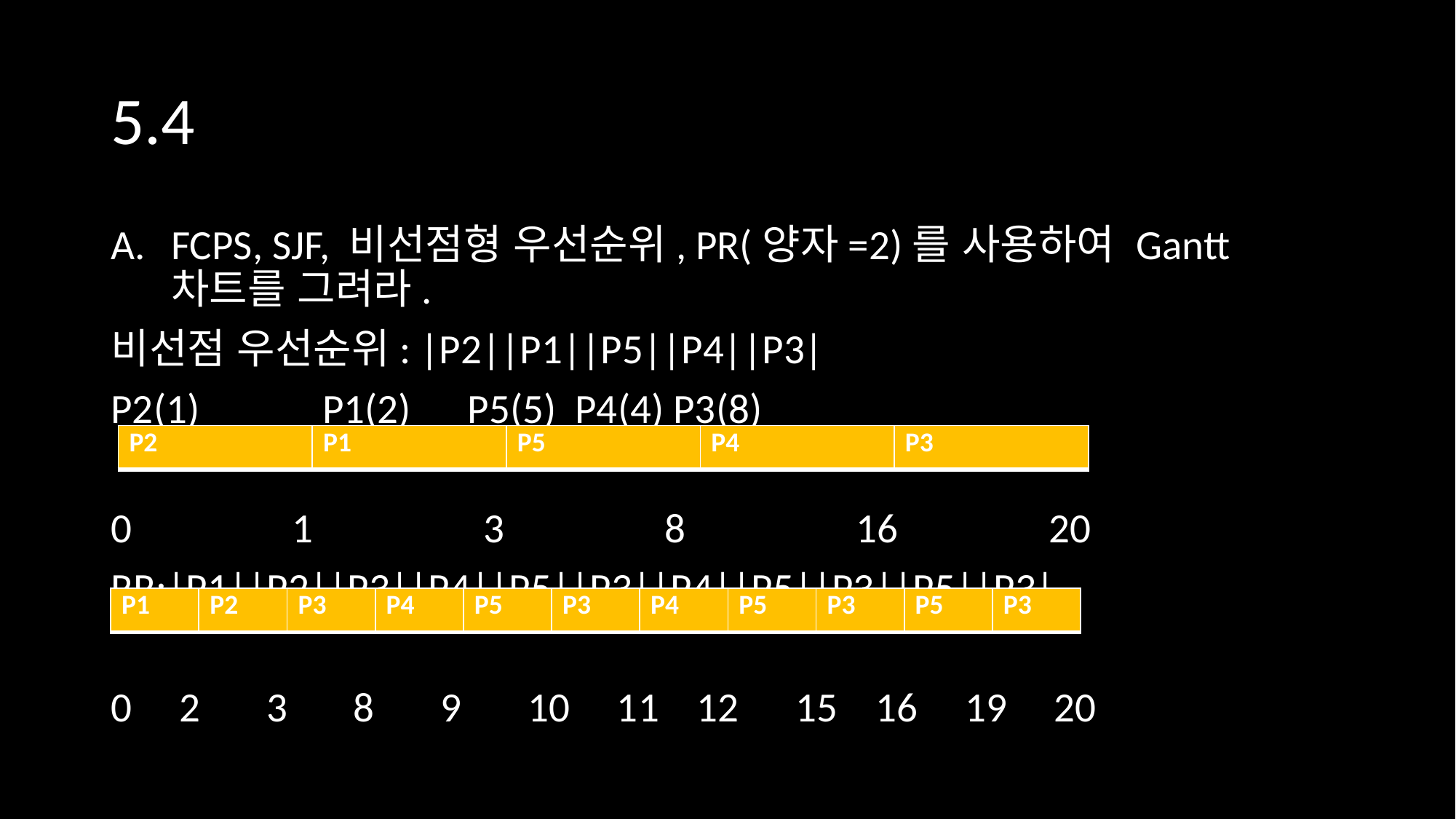

# 5.4
FCPS, SJF, 비선점형 우선순위, PR(양자=2)를 사용하여 Gantt 차트를 그려라.
비선점 우선순위: |P2||P1||P5||P4||P3|
P2(1)             P1(2)      P5(5)  P4(4) P3(8)

0                 1                  3                 8                  16                20
RR:|P1||P2||P3||P4||P5||P3||P4||P5||P3||P5||P3|

0     2       3       8       9       10     11    12      15    16     19     20
| P2 | P1 | P5 | P4 | P3 |
| --- | --- | --- | --- | --- |
| P1 | P2 | P3 | P4 | P5 | P3 | P4 | P5 | P3 | P5 | P3 |
| --- | --- | --- | --- | --- | --- | --- | --- | --- | --- | --- |